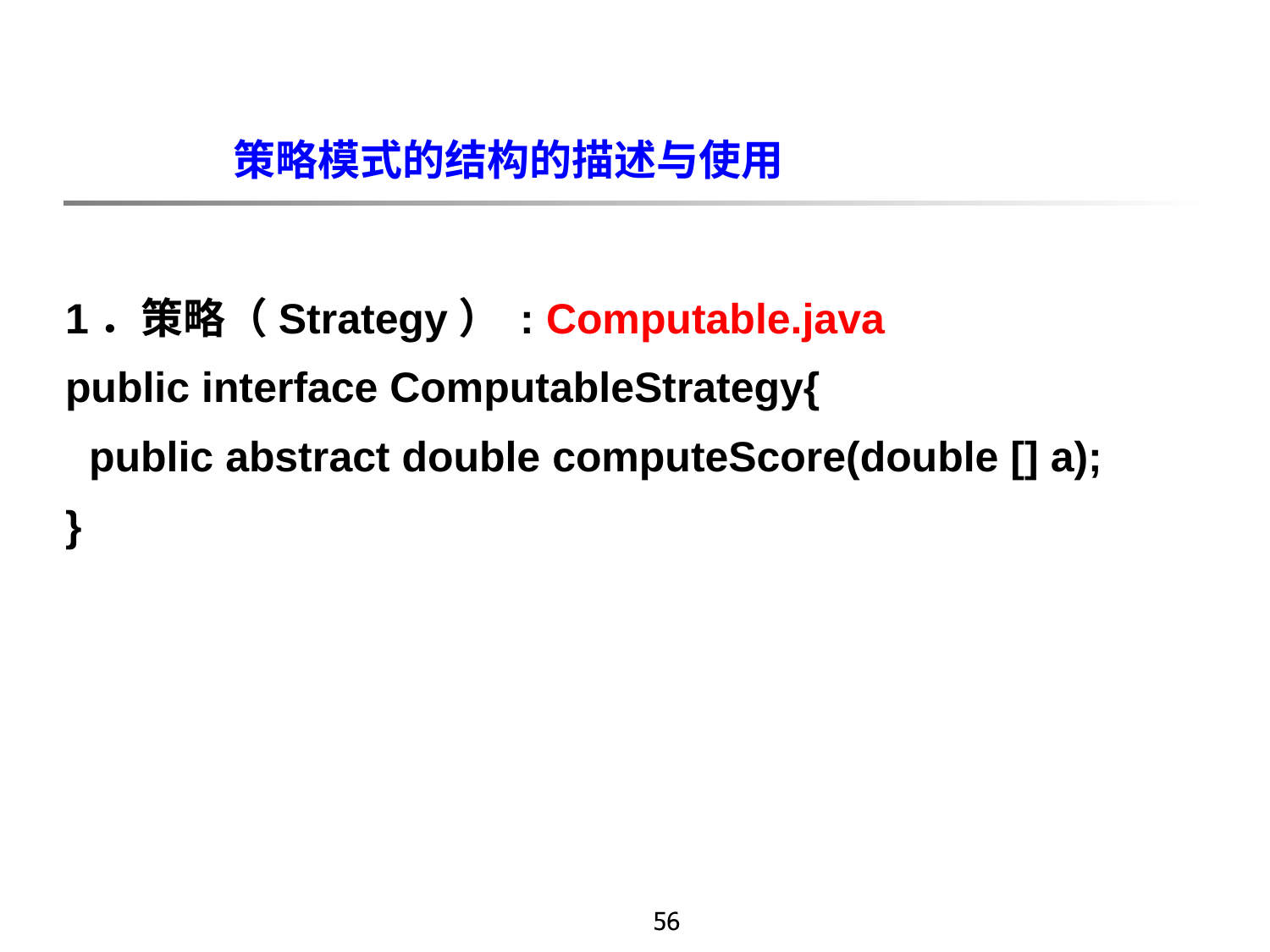

策略模式的结构的描述与使用

1．策略（Strategy） : Computable.java
public interface ComputableStrategy{
  public abstract double computeScore(double [] a);
}

56